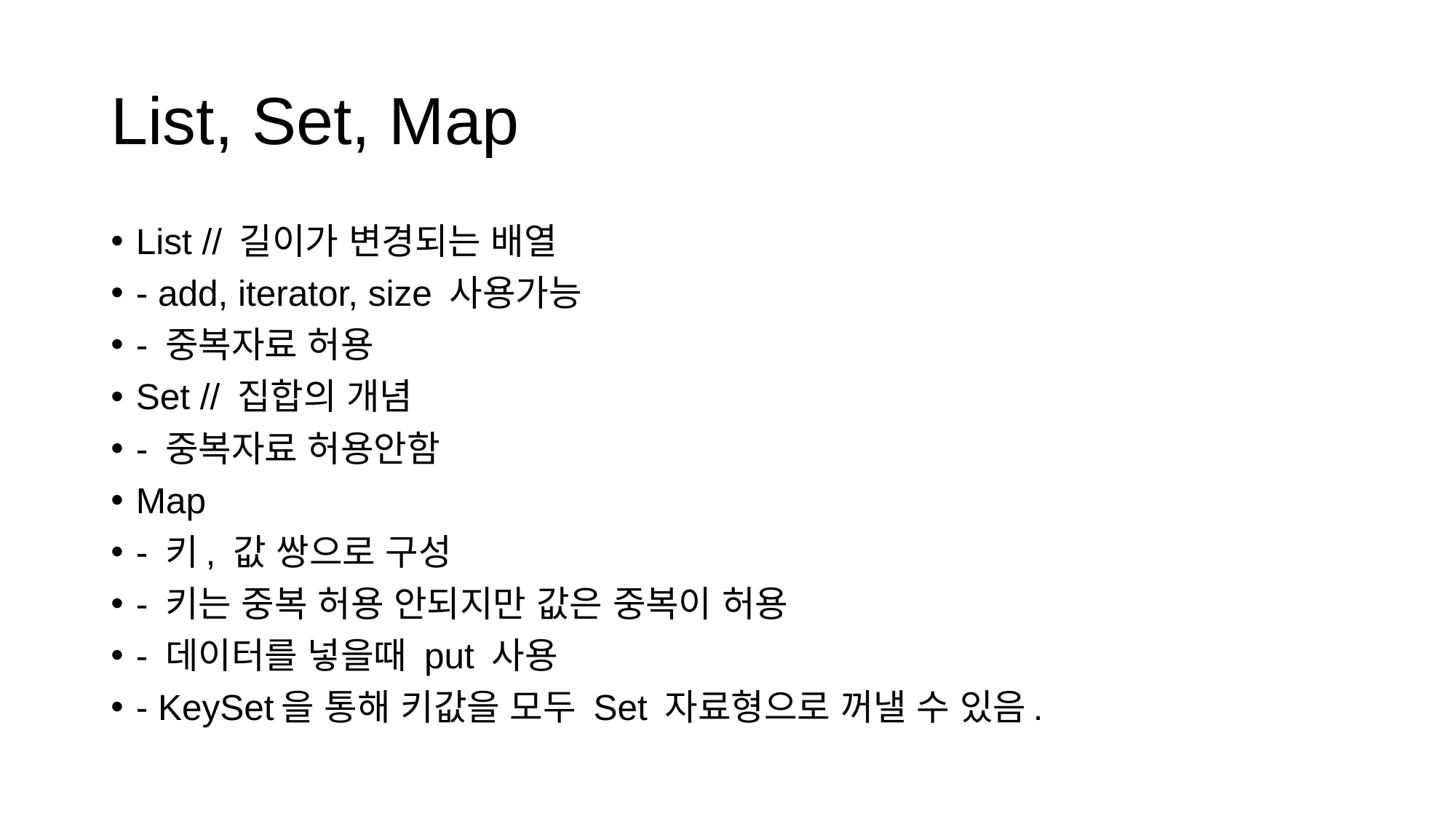

# List, Set, Map
List // 길이가 변경되는 배열
- add, iterator, size 사용가능
- 중복자료 허용
Set // 집합의 개념
- 중복자료 허용안함
Map
- 키, 값 쌍으로 구성
- 키는 중복 허용 안되지만 값은 중복이 허용
- 데이터를 넣을때 put 사용
- KeySet을 통해 키값을 모두 Set 자료형으로 꺼낼 수 있음.